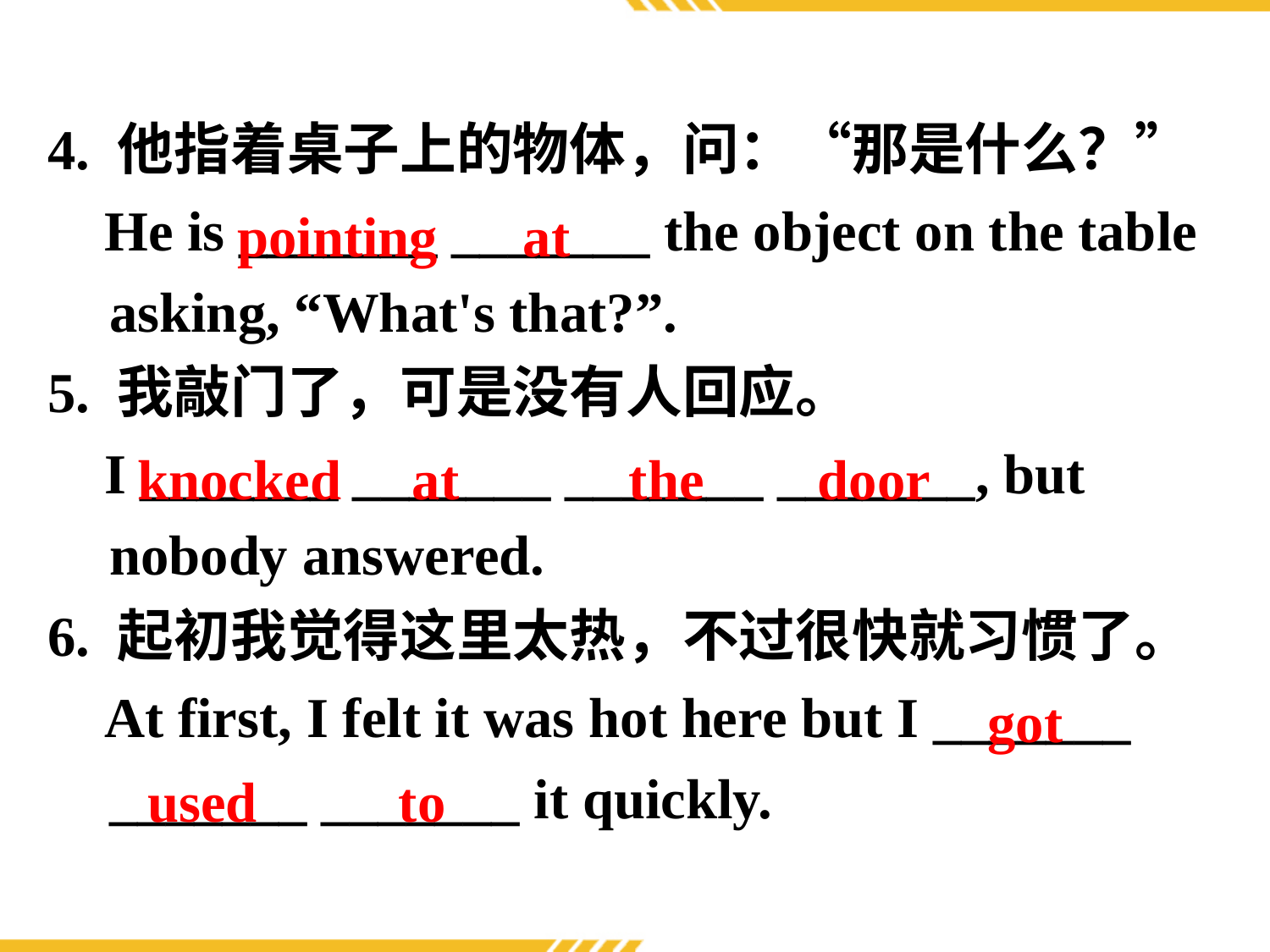

4. 他指着桌子上的物体，问：“那是什么？”
    He is _______ _______ the object on the table asking, “What's that?”.
5. 我敲门了，可是没有人回应。
    I _______ _______ _______ _______, but nobody answered.
6. 起初我觉得这里太热，不过很快就习惯了。
    At first, I felt it was hot here but I _______ _______ _______ it quickly.
pointing      at
knocked     at            the        door
got
used          to